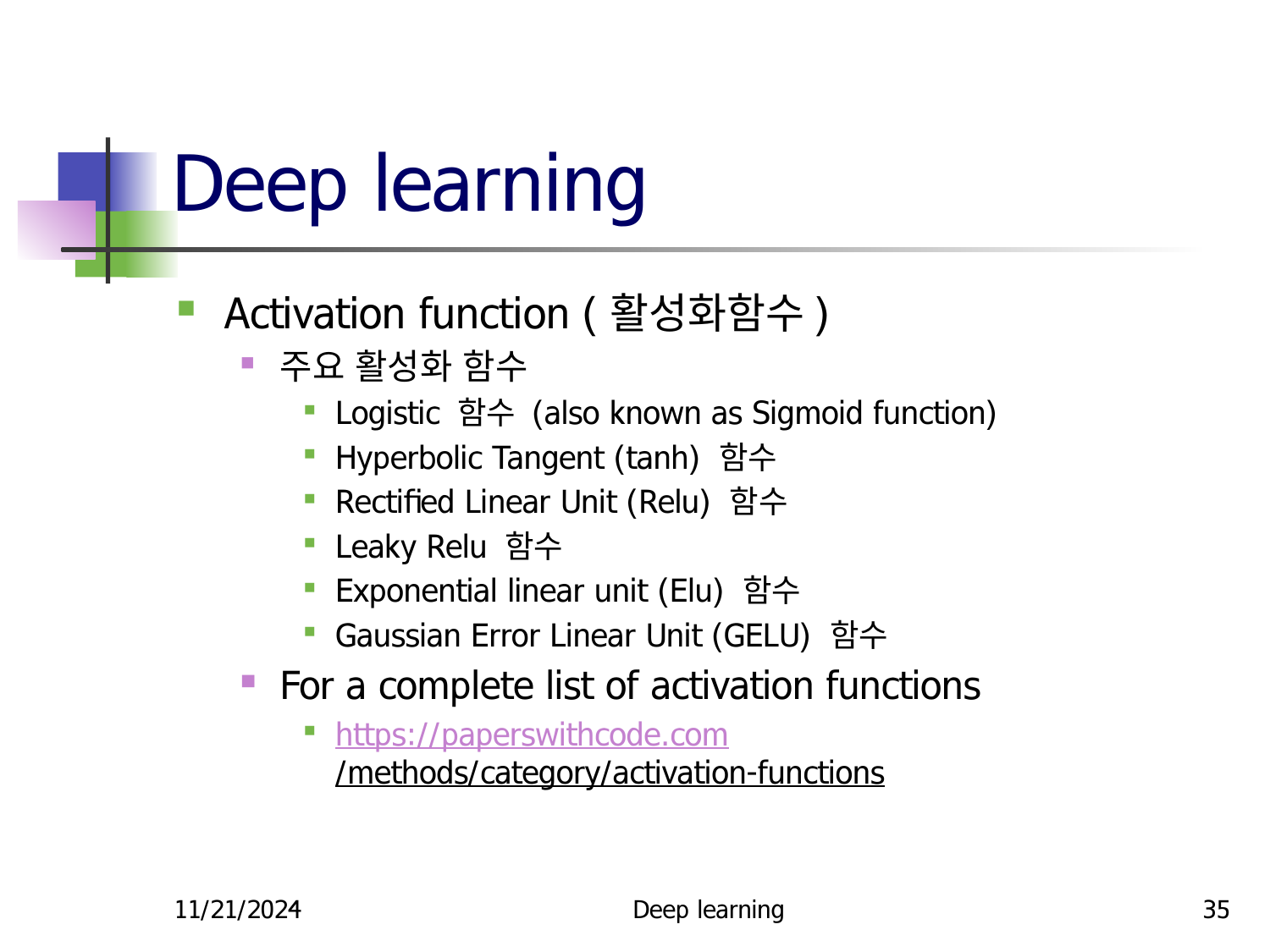

# Deep learning
Activation function (활성화함수)
주요 활성화 함수
Logistic 함수 (also known as Sigmoid function)
Hyperbolic Tangent (tanh) 함수
Rectified Linear Unit (Relu) 함수
Leaky Relu 함수
Exponential linear unit (Elu) 함수
Gaussian Error Linear Unit (GELU) 함수
For a complete list of activation functions
https://paperswithcode.com/methods/category/activation-functions
11/21/2024
Deep learning
35